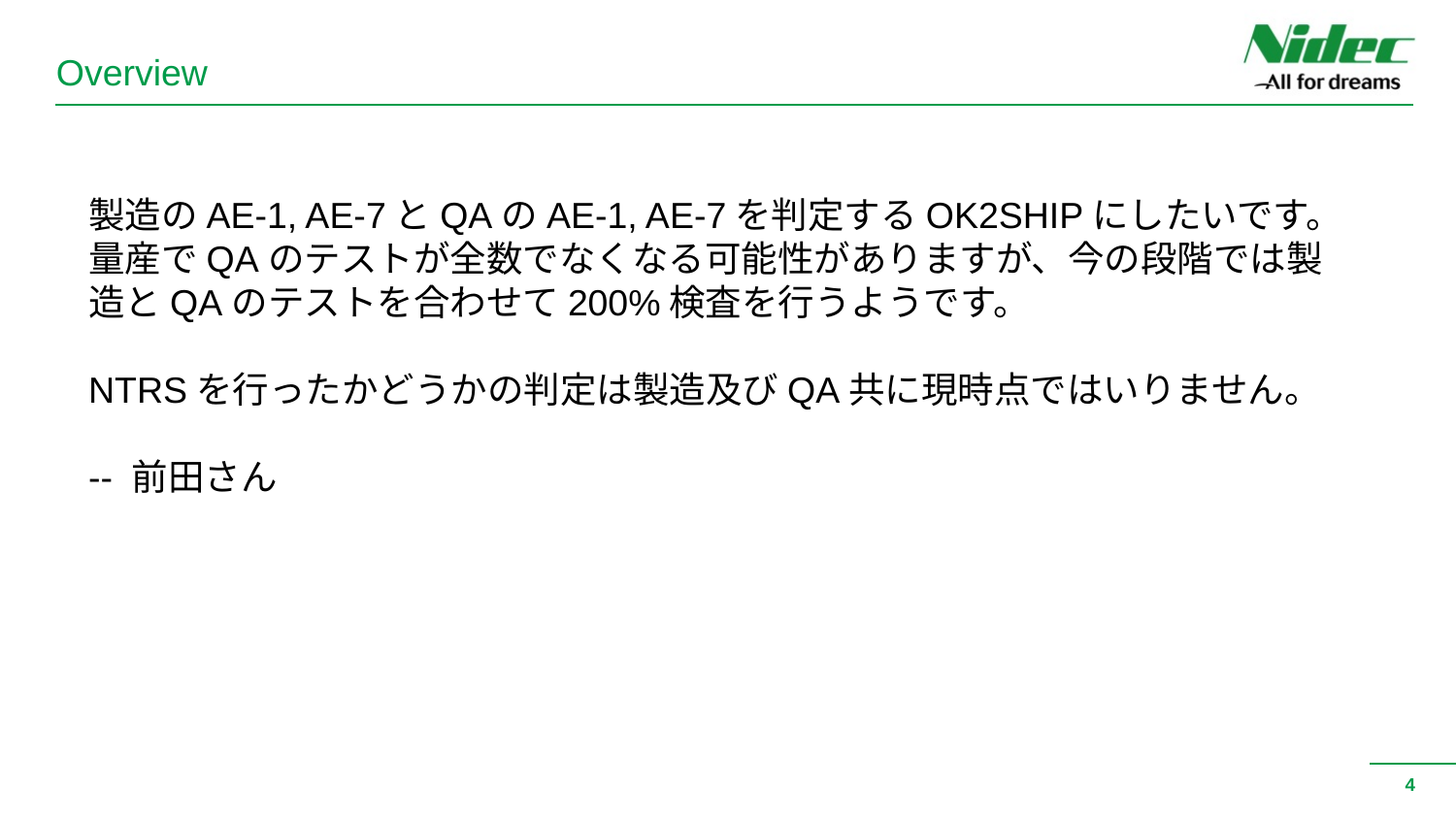

Overview
製造のAE-1, AE-7とQAのAE-1, AE-7を判定するOK2SHIPにしたいです。量産でQAのテストが全数でなくなる可能性がありますが、今の段階では製造とQAのテストを合わせて200%検査を行うようです。

NTRSを行ったかどうかの判定は製造及びQA共に現時点ではいりません。

-- 前田さん